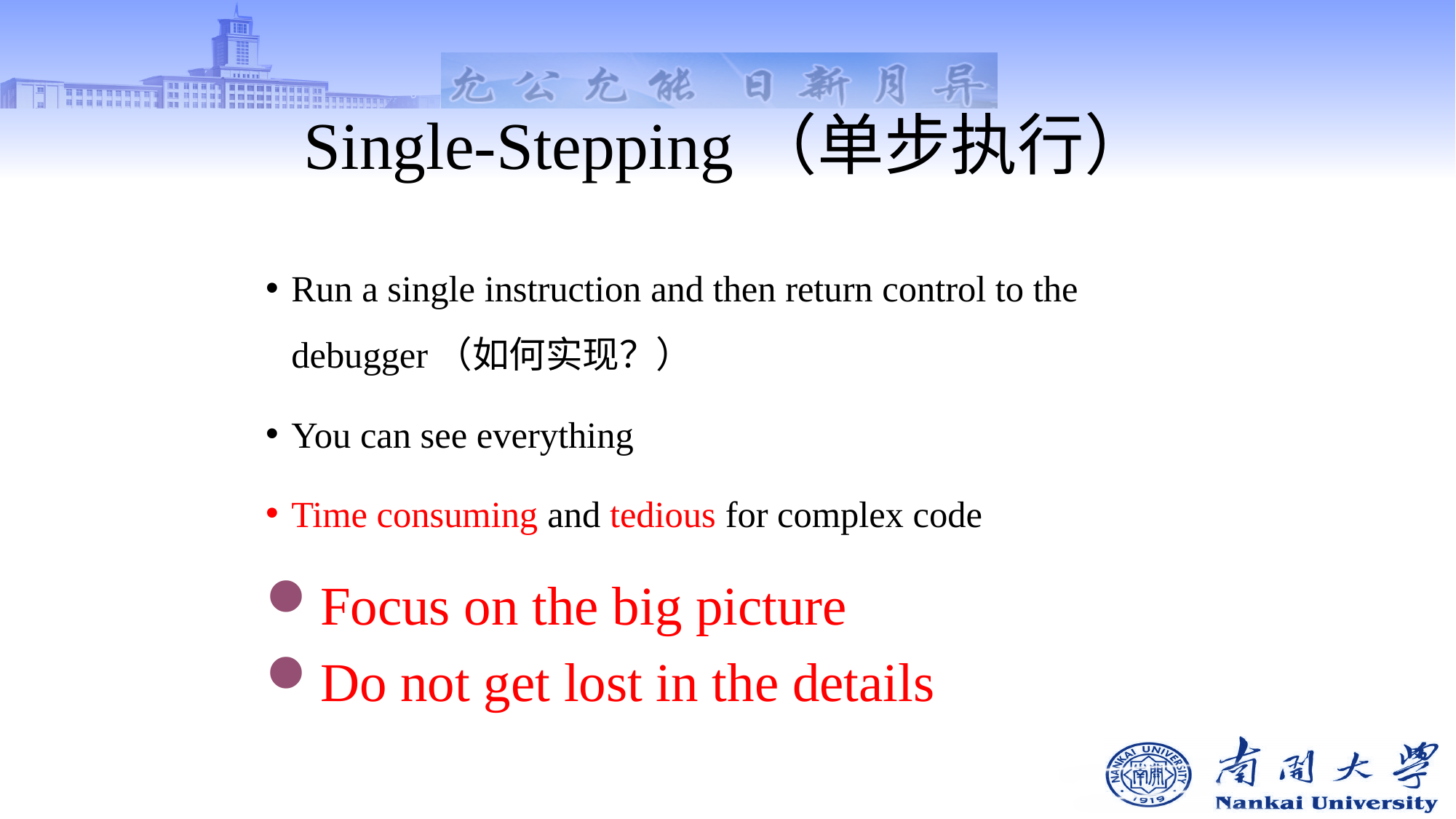

# Single-Stepping（单步执行）
Run a single instruction and then return control to the debugger（如何实现？）
You can see everything
Time consuming and tedious for complex code
Focus on the big picture
Do not get lost in the details